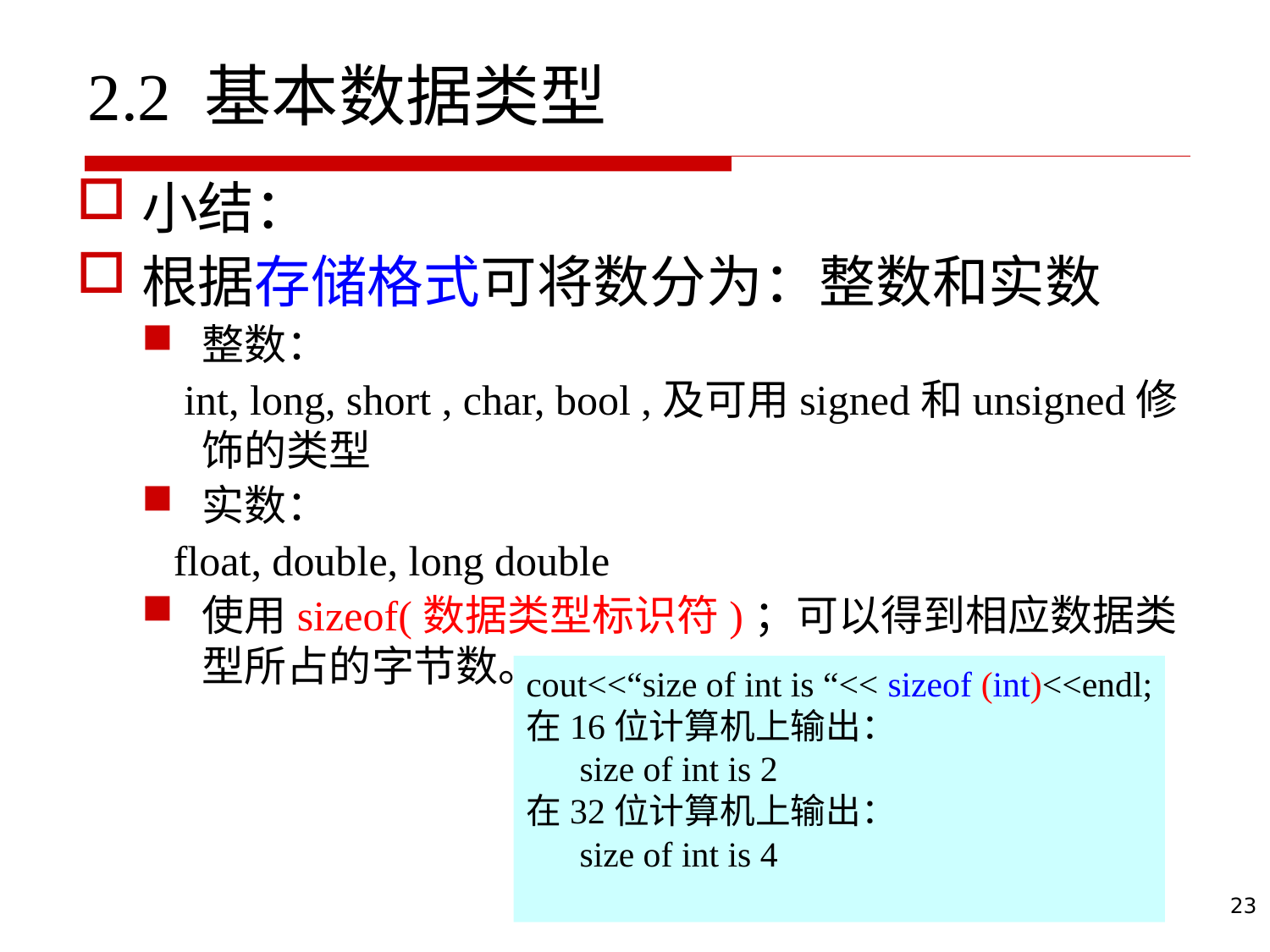

# 2.2 基本数据类型
小结：
根据存储格式可将数分为：整数和实数
整数：
    int, long, short , char, bool ,及可用signed和unsigned修饰的类型
实数：
   float, double, long double
使用sizeof(数据类型标识符)；可以得到相应数据类型所占的字节数。
cout<<“size of int is “<< sizeof (int)<<endl;
在16位计算机上输出：
      size of int is 2
在32位计算机上输出：
      size of int is 4

23